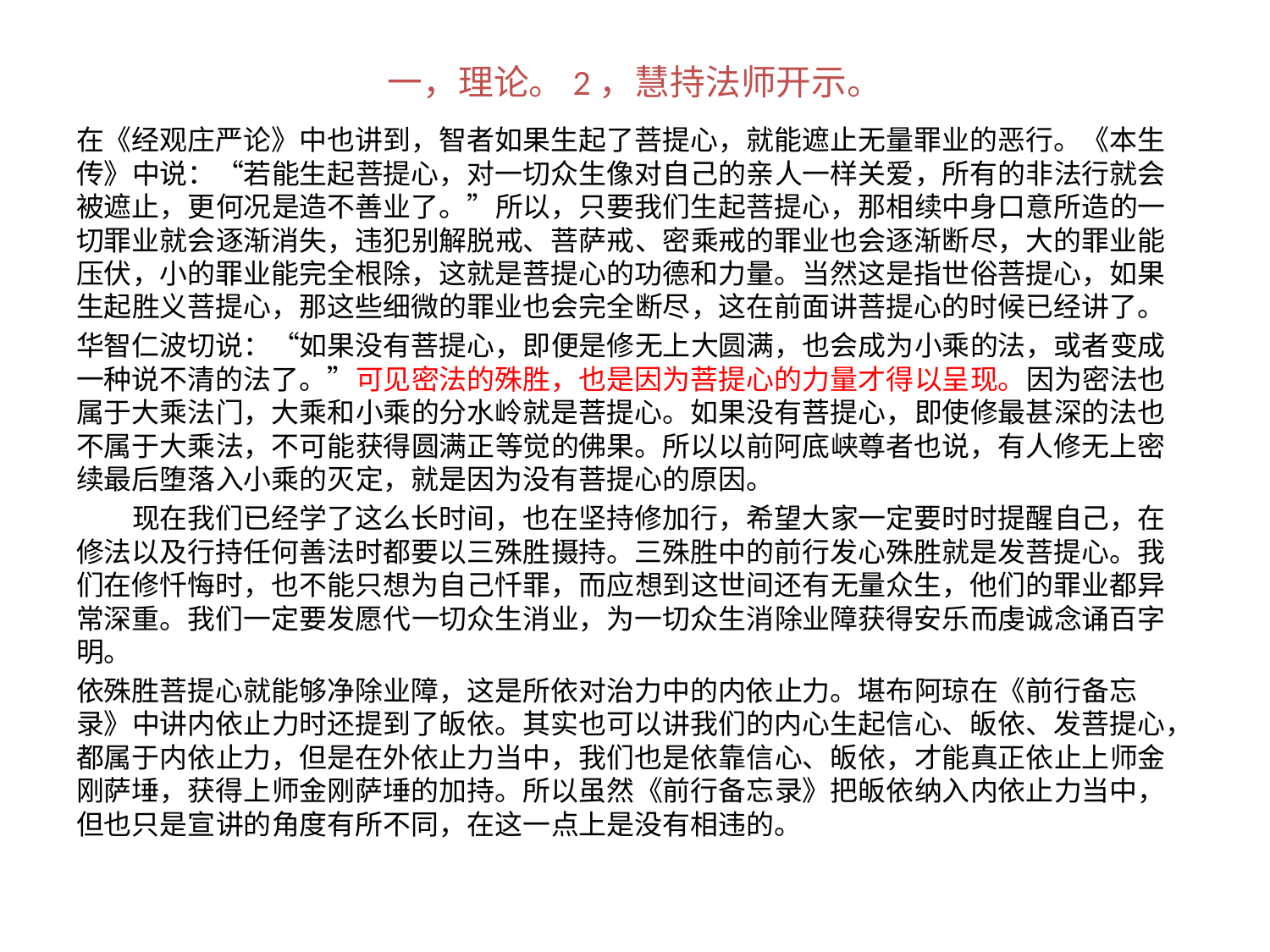

# 一，理论。2，慧持法师开示。
在《经观庄严论》中也讲到，智者如果生起了菩提心，就能遮止无量罪业的恶行。《本生传》中说：“若能生起菩提心，对一切众生像对自己的亲人一样关爱，所有的非法行就会被遮止，更何况是造不善业了。”所以，只要我们生起菩提心，那相续中身口意所造的一切罪业就会逐渐消失，违犯别解脱戒、菩萨戒、密乘戒的罪业也会逐渐断尽，大的罪业能压伏，小的罪业能完全根除，这就是菩提心的功德和力量。当然这是指世俗菩提心，如果生起胜义菩提心，那这些细微的罪业也会完全断尽，这在前面讲菩提心的时候已经讲了。
华智仁波切说：“如果没有菩提心，即便是修无上大圆满，也会成为小乘的法，或者变成一种说不清的法了。”可见密法的殊胜，也是因为菩提心的力量才得以呈现。因为密法也属于大乘法门，大乘和小乘的分水岭就是菩提心。如果没有菩提心，即使修最甚深的法也不属于大乘法，不可能获得圆满正等觉的佛果。所以以前阿底峡尊者也说，有人修无上密续最后堕落入小乘的灭定，就是因为没有菩提心的原因。
　　现在我们已经学了这么长时间，也在坚持修加行，希望大家一定要时时提醒自己，在修法以及行持任何善法时都要以三殊胜摄持。三殊胜中的前行发心殊胜就是发菩提心。我们在修忏悔时，也不能只想为自己忏罪，而应想到这世间还有无量众生，他们的罪业都异常深重。我们一定要发愿代一切众生消业，为一切众生消除业障获得安乐而虔诚念诵百字明。
依殊胜菩提心就能够净除业障，这是所依对治力中的内依止力。堪布阿琼在《前行备忘录》中讲内依止力时还提到了皈依。其实也可以讲我们的内心生起信心、皈依、发菩提心，都属于内依止力，但是在外依止力当中，我们也是依靠信心、皈依，才能真正依止上师金刚萨埵，获得上师金刚萨埵的加持。所以虽然《前行备忘录》把皈依纳入内依止力当中，但也只是宣讲的角度有所不同，在这一点上是没有相违的。